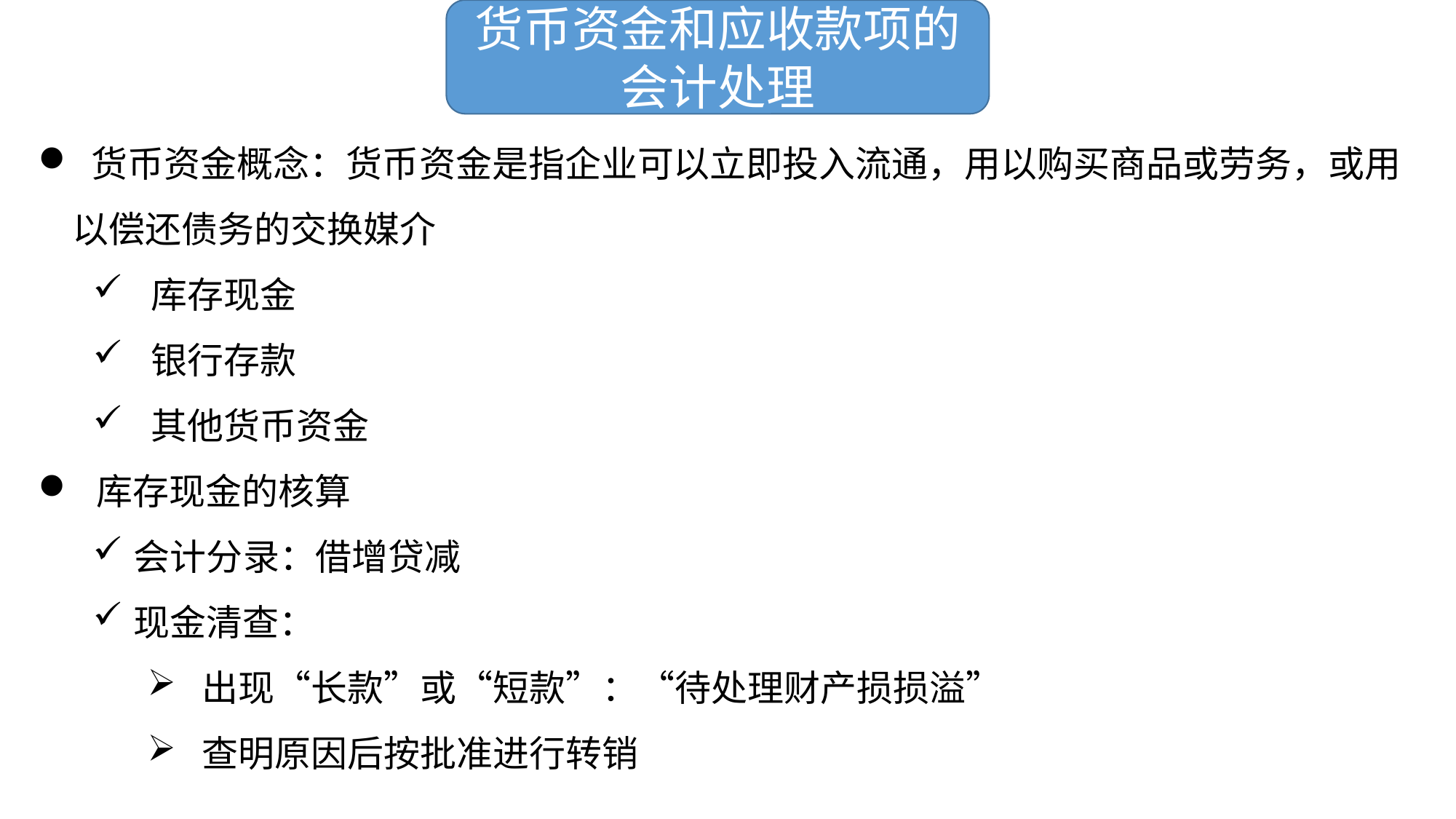

货币资金和应收款项的会计处理
 货币资金概念：货币资金是指企业可以立即投入流通，用以购买商品或劳务，或用以偿还债务的交换媒介
 库存现金
 银行存款
 其他货币资金
 库存现金的核算
会计分录：借增贷减
现金清查：
出现“长款”或“短款”：“待处理财产损损溢”
查明原因后按批准进行转销